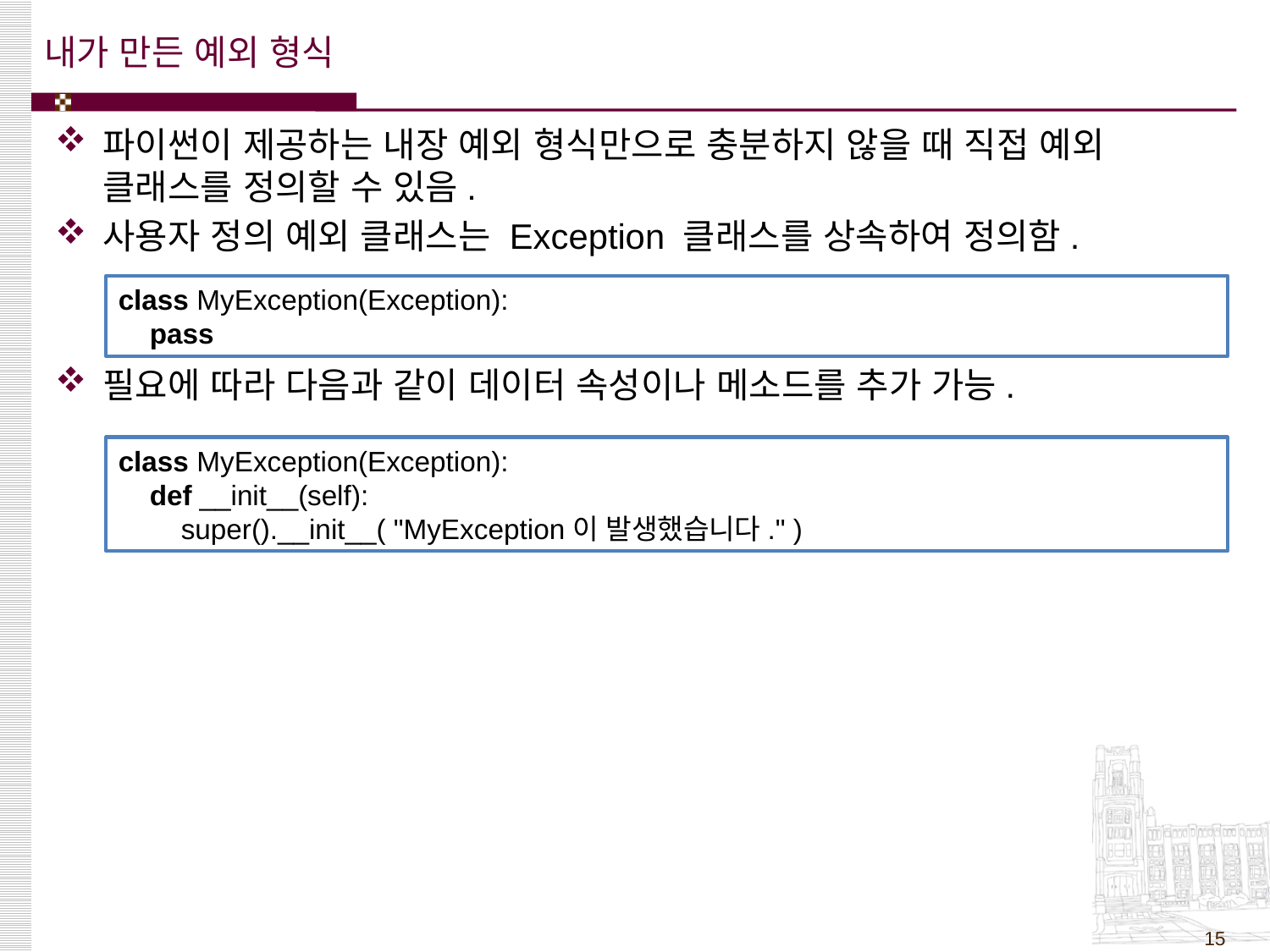

# 내가 만든 예외 형식
파이썬이 제공하는 내장 예외 형식만으로 충분하지 않을 때 직접 예외 클래스를 정의할 수 있음.
사용자 정의 예외 클래스는 Exception 클래스를 상속하여 정의함.

필요에 따라 다음과 같이 데이터 속성이나 메소드를 추가 가능.

class MyException(Exception):
    pass
class MyException(Exception):
    def __init__(self):
        super().__init__( "MyException이 발생했습니다." )